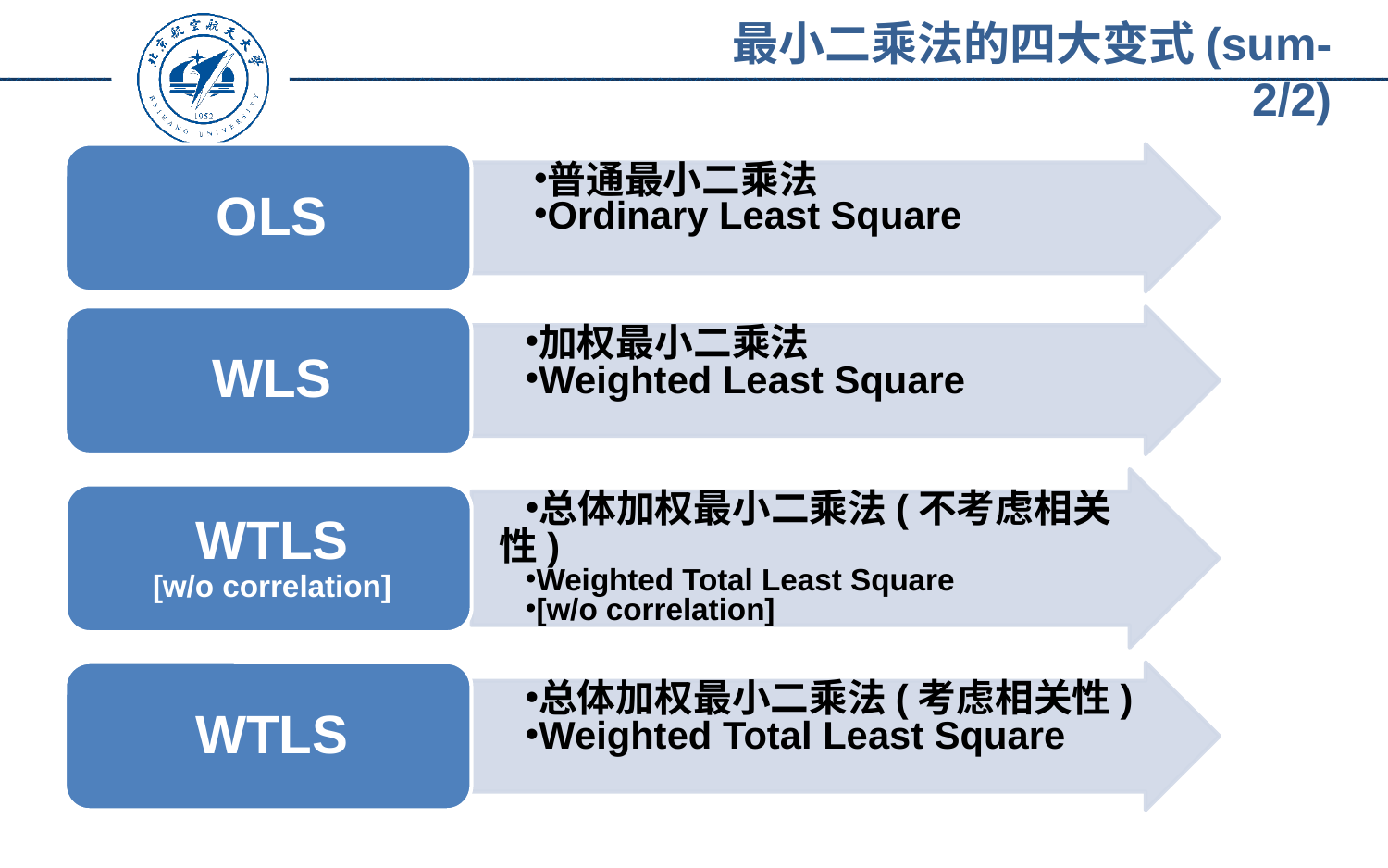

最小二乘法的四大变式(sum-2/2)
普通最小二乘法
Ordinary Least Square
OLS
加权最小二乘法
Weighted Least Square
WLS
总体加权最小二乘法(不考虑相关性)
Weighted Total Least Square
[w/o correlation]
WTLS
[w/o correlation]
总体加权最小二乘法(考虑相关性)
Weighted Total Least Square
WTLS